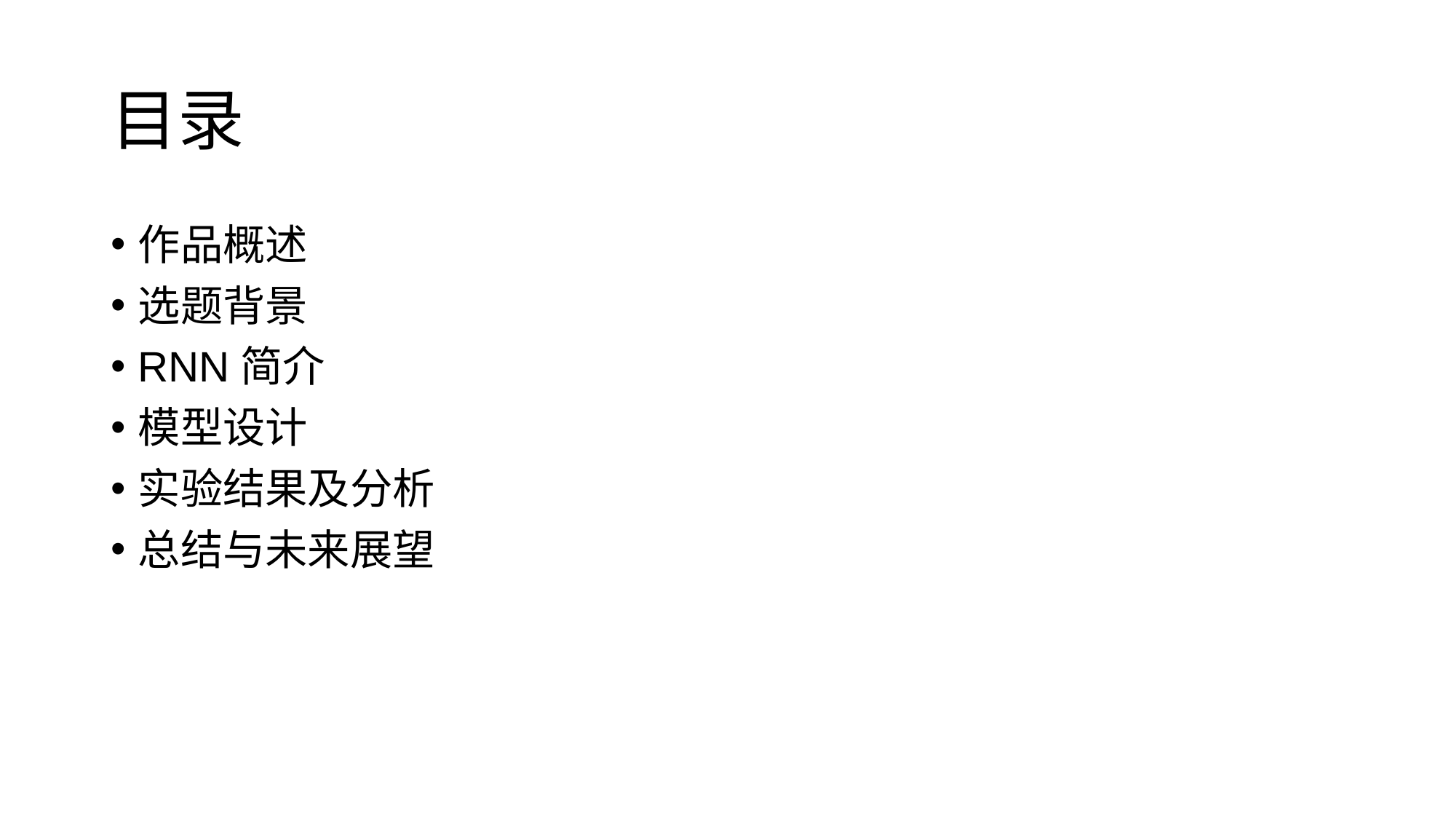

# 目录
作品概述
选题背景
RNN简介
模型设计
实验结果及分析
总结与未来展望